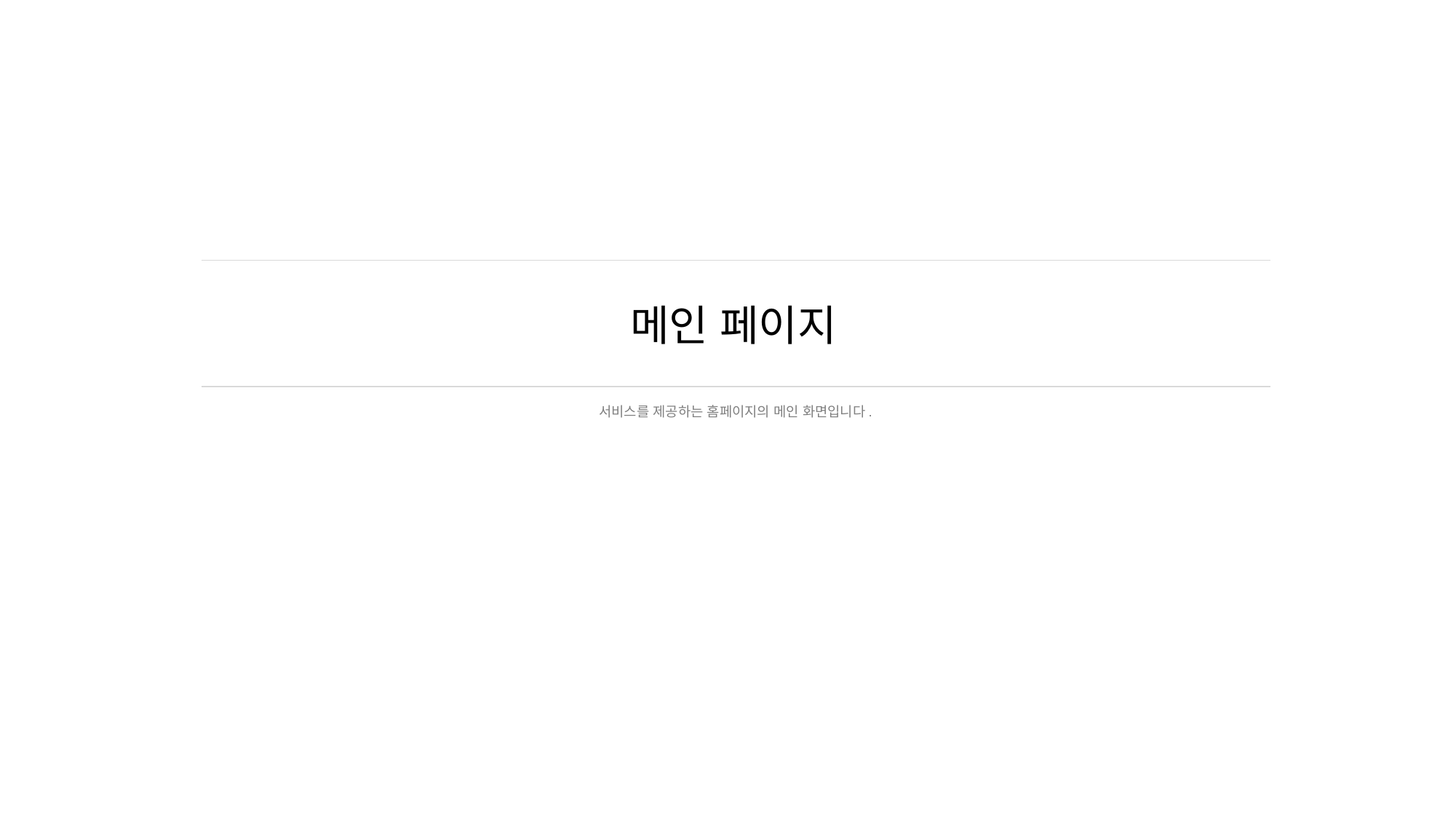

# 메인 페이지
서비스를 제공하는 홈페이지의 메인 화면입니다.